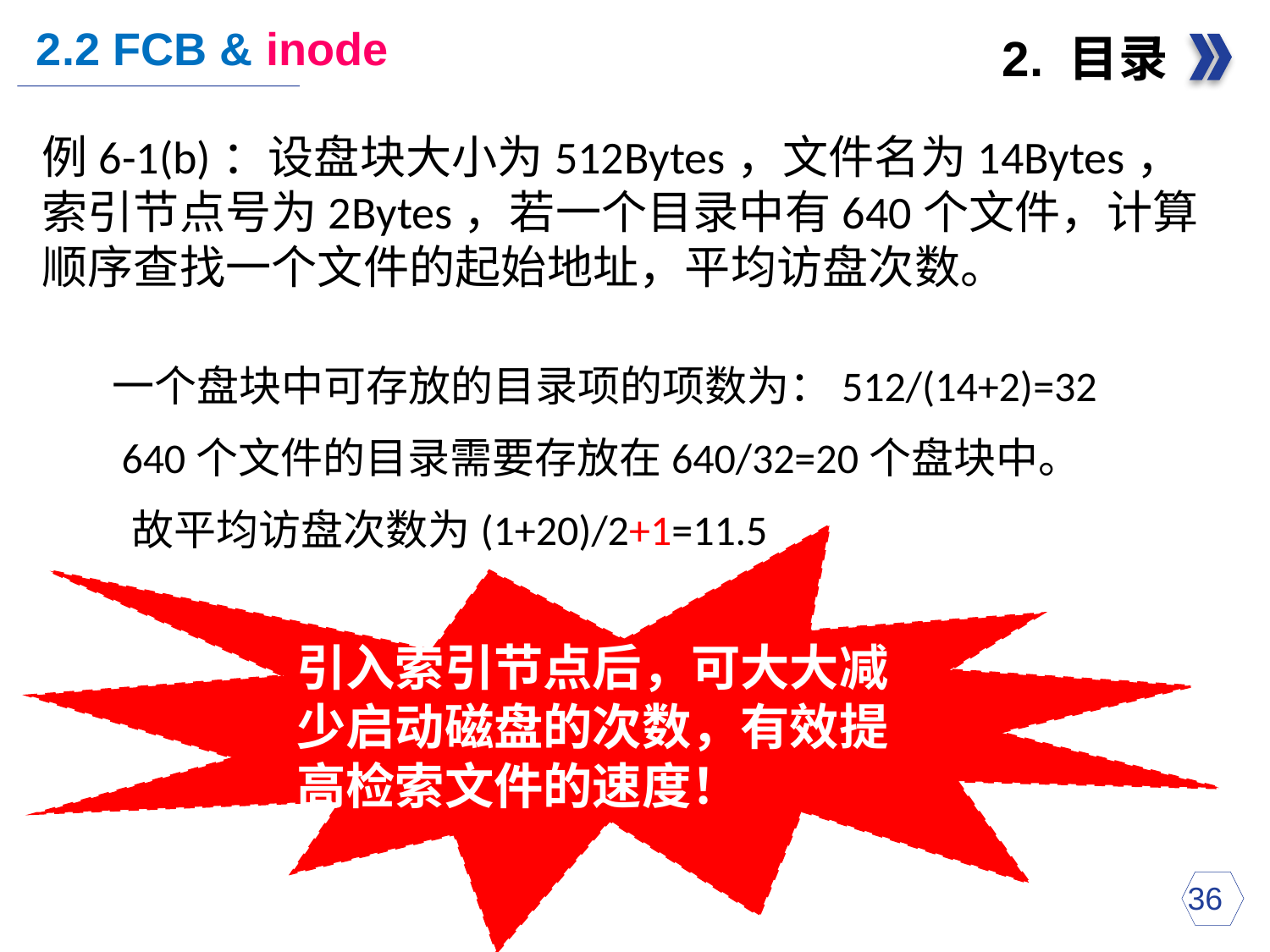

2.2 FCB & inode
2. 目录

例6-1(b)：设盘块大小为512Bytes，文件名为14Bytes，索引节点号为2Bytes，若一个目录中有640个文件，计算顺序查找一个文件的起始地址，平均访盘次数。
一个盘块中可存放的目录项的项数为：512/(14+2)=32
 640个文件的目录需要存放在640/32=20个盘块中。
 故平均访盘次数为(1+20)/2+1=11.5
引入索引节点后，可大大减少启动磁盘的次数，有效提高检索文件的速度！

 36